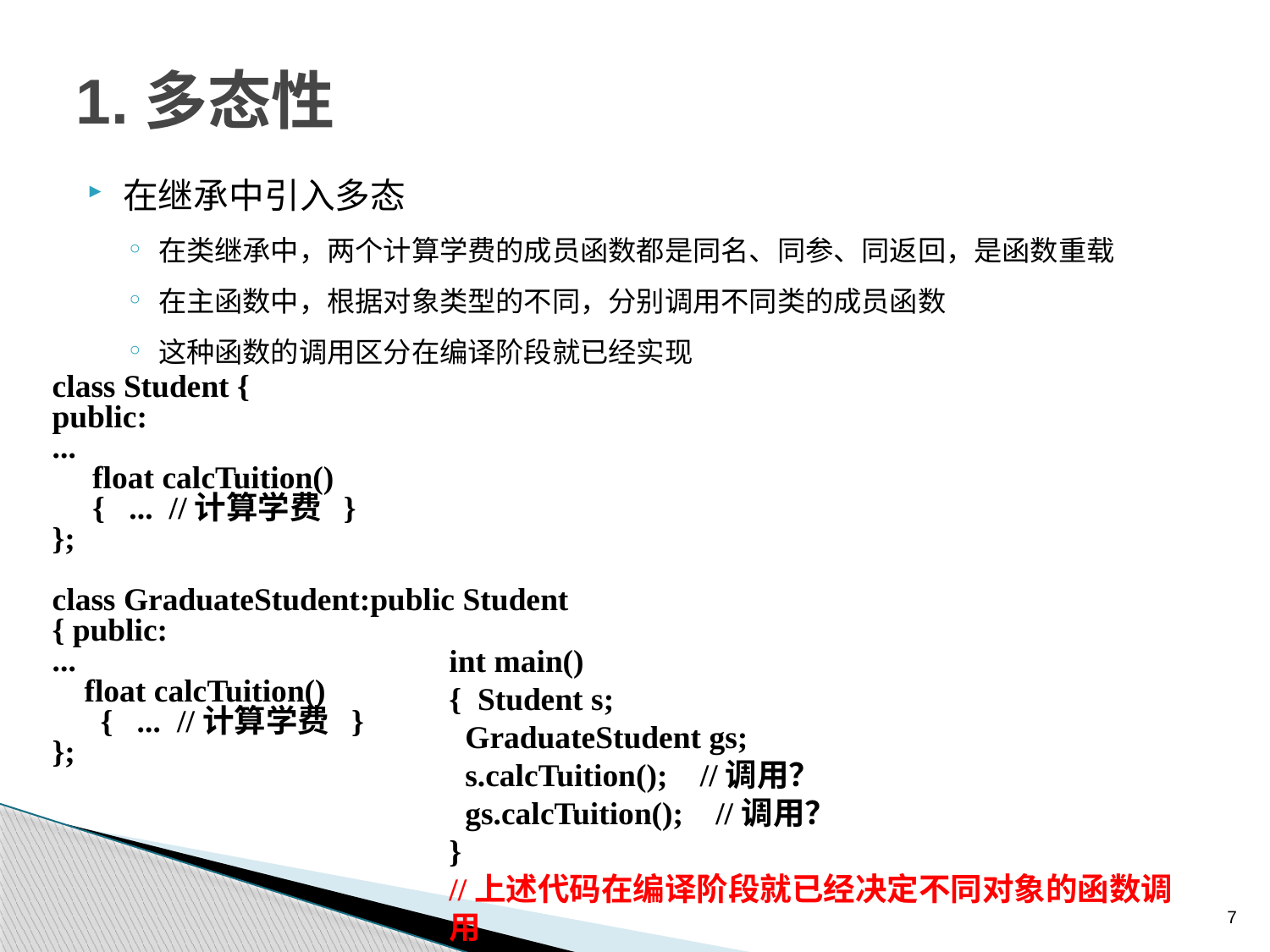

# 1.多态性
在继承中引入多态
在类继承中，两个计算学费的成员函数都是同名、同参、同返回，是函数重载
在主函数中，根据对象类型的不同，分别调用不同类的成员函数
这种函数的调用区分在编译阶段就已经实现

class Student {
public:
...
     float calcTuition()
     {   ...  //计算学费  }
};

class GraduateStudent:public Student
{ public:
...
    float calcTuition()
      {   ...  //计算学费  }
};
int main()
{  Student s;
  GraduateStudent gs;
  s.calcTuition();    //调用？
  gs.calcTuition();    //调用？
}
//上述代码在编译阶段就已经决定不同对象的函数调用
7